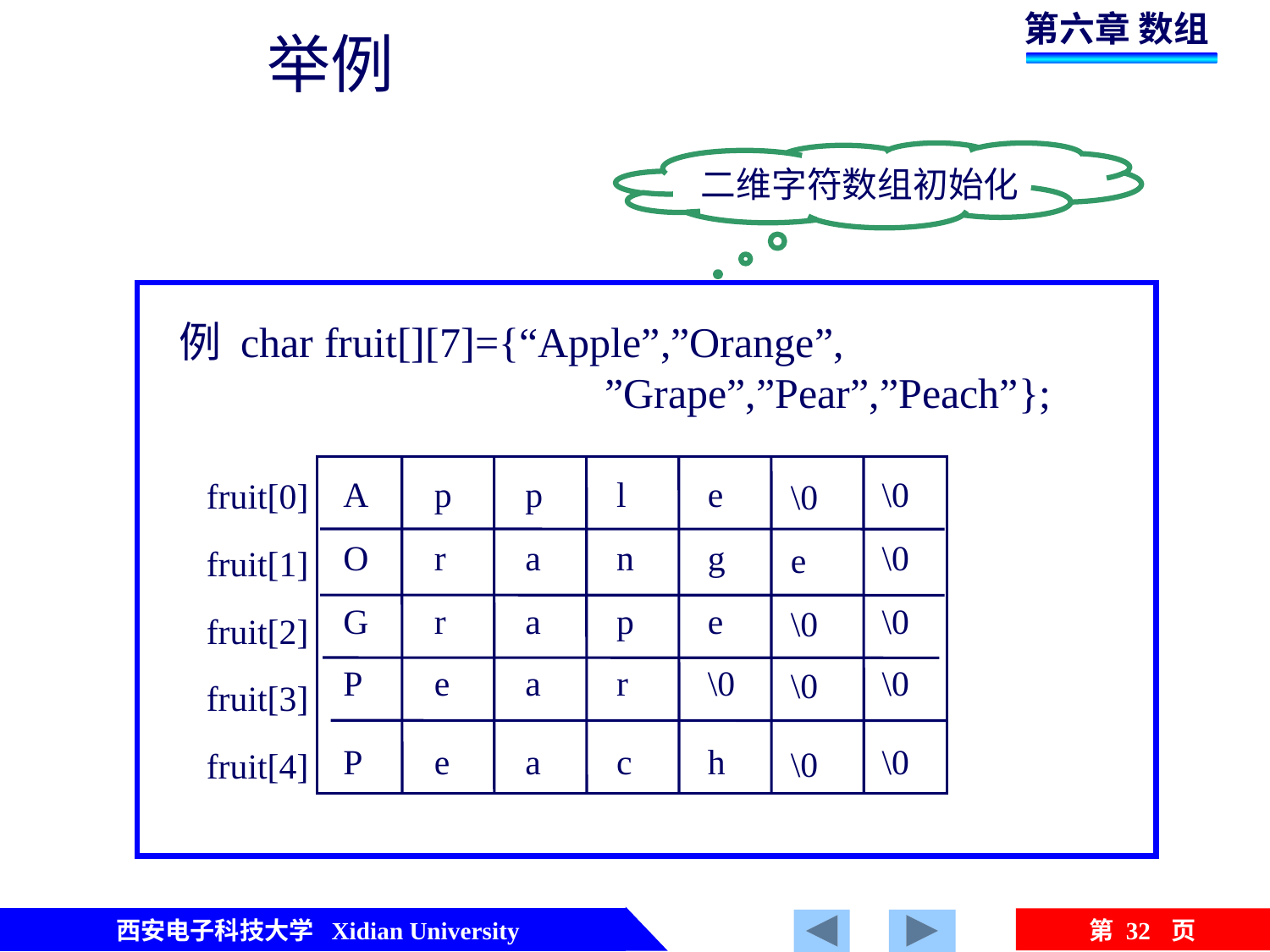

第六章 数组

举例
二维字符数组初始化
  例 char fruit[][7]={“Apple”,”Orange”,
                                           ”Grape”,”Pear”,”Peach”};

A
p
p
l
e
\0
\0
fruit[0]
fruit[1]
fruit[2]
fruit[3]
fruit[4]

O
r
a
n
g
\0
e

G
r
a
p
e
\0
\0
P
e
a
r
\0
\0
\0

P
e
a
c
h
\0
\0